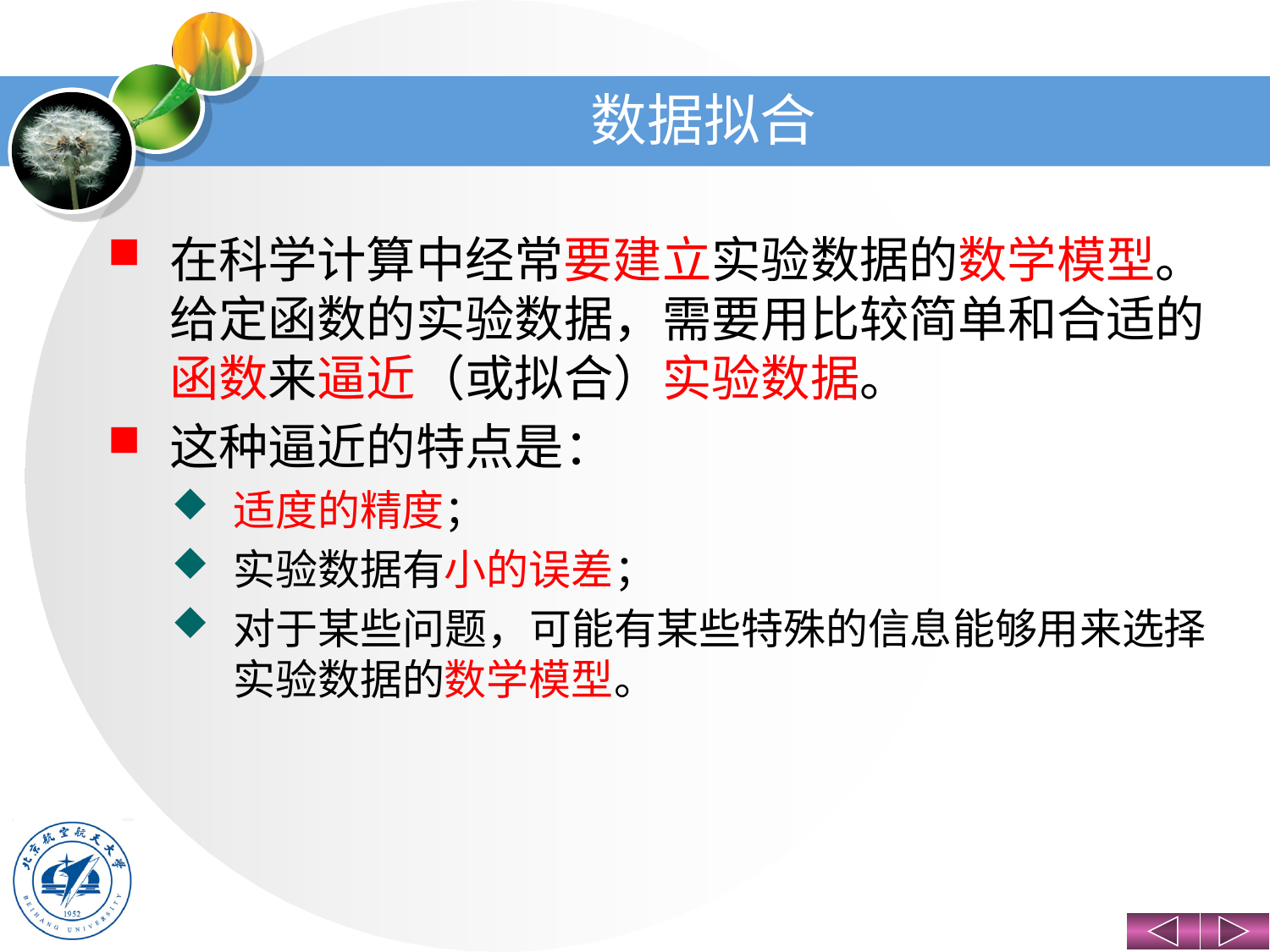

# 数据拟合
在科学计算中经常要建立实验数据的数学模型。给定函数的实验数据，需要用比较简单和合适的函数来逼近（或拟合）实验数据。
这种逼近的特点是：
适度的精度；
实验数据有小的误差；
对于某些问题，可能有某些特殊的信息能够用来选择实验数据的数学模型。